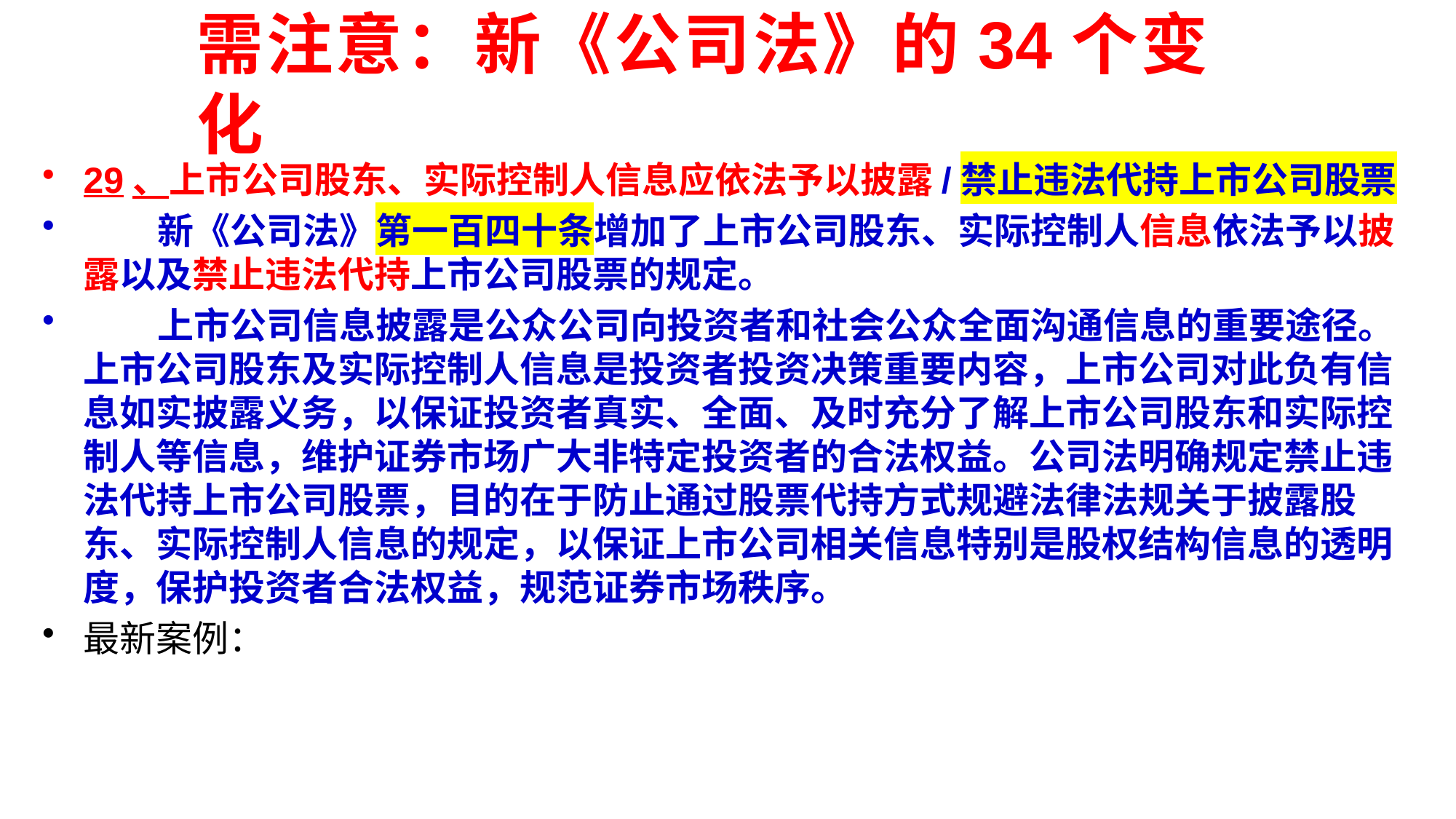

# 需注意：新《公司法》的34个变化
29、上市公司股东、实际控制人信息应依法予以披露/禁止违法代持上市公司股票
        新《公司法》第一百四十条增加了上市公司股东、实际控制人信息依法予以披露以及禁止违法代持上市公司股票的规定。
        上市公司信息披露是公众公司向投资者和社会公众全面沟通信息的重要途径。上市公司股东及实际控制人信息是投资者投资决策重要内容，上市公司对此负有信息如实披露义务，以保证投资者真实、全面、及时充分了解上市公司股东和实际控制人等信息，维护证券市场广大非特定投资者的合法权益。公司法明确规定禁止违法代持上市公司股票，目的在于防止通过股票代持方式规避法律法规关于披露股东、实际控制人信息的规定，以保证上市公司相关信息特别是股权结构信息的透明度，保护投资者合法权益，规范证券市场秩序。
最新案例：